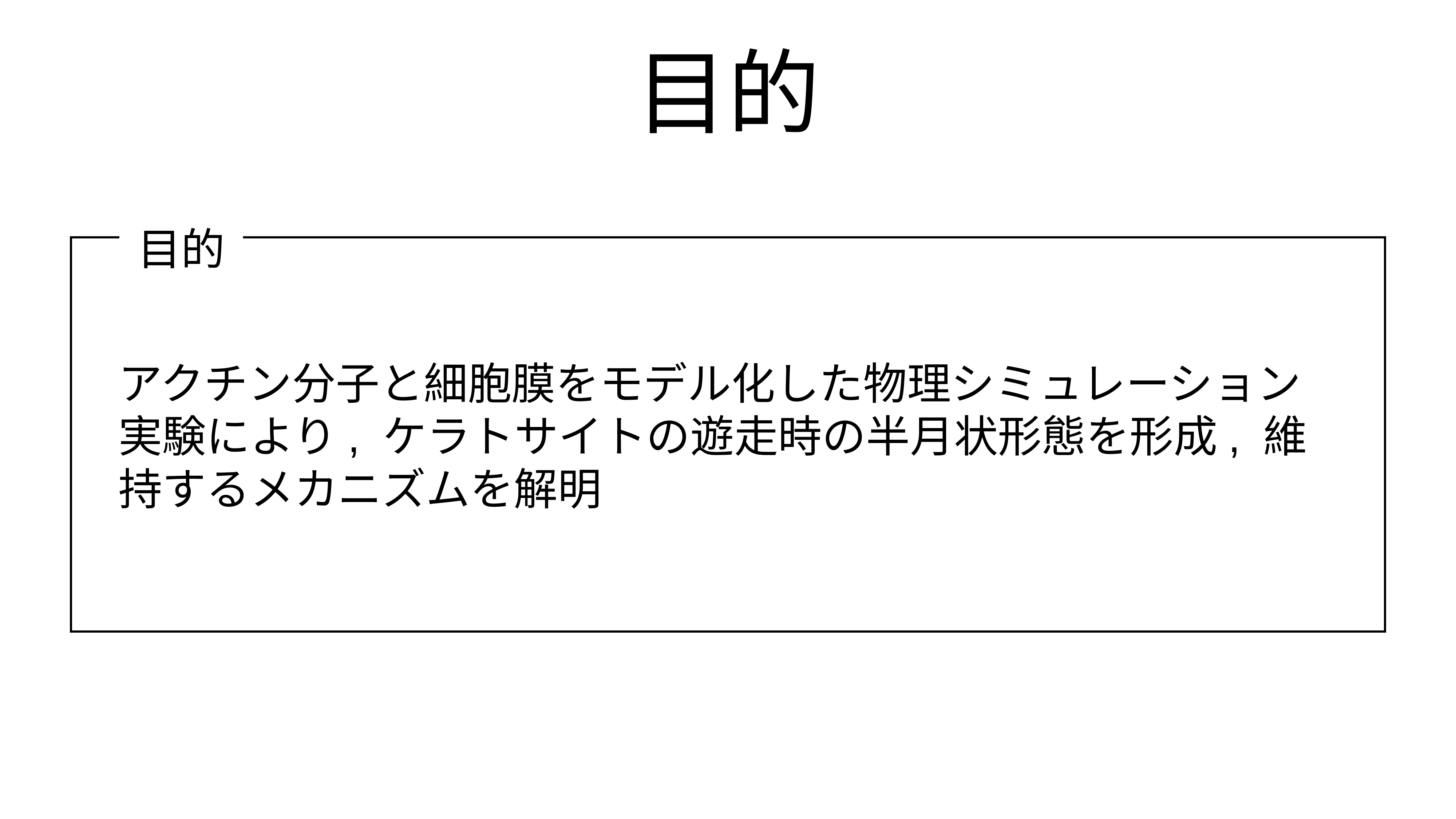

# 目的
目的

アクチン分子と細胞膜をモデル化した物理シミュレーション実験により, ケラトサイトの遊走時の半月状形態を形成, 維持するメカニズムを解明